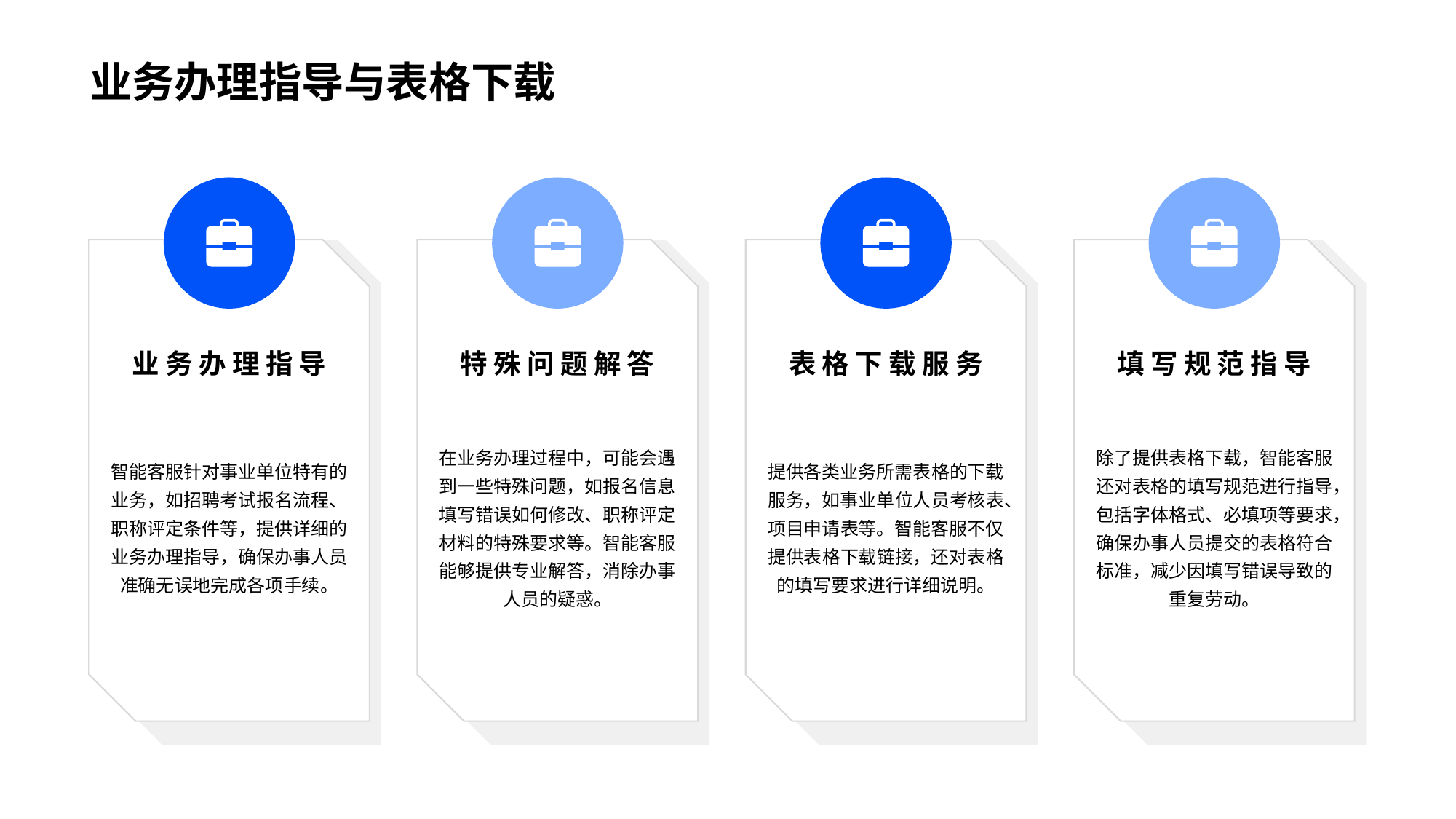

业务办理指导与表格下载

业务办理指导
智能客服针对事业单位特有的业务，如招聘考试报名流程、职称评定条件等，提供详细的业务办理指导，确保办事人员准确无误地完成各项手续。

特殊问题解答
在业务办理过程中，可能会遇到一些特殊问题，如报名信息填写错误如何修改、职称评定材料的特殊要求等。智能客服能够提供专业解答，消除办事人员的疑惑。

表格下载服务
提供各类业务所需表格的下载服务，如事业单位人员考核表、项目申请表等。智能客服不仅提供表格下载链接，还对表格的填写要求进行详细说明。

填写规范指导
除了提供表格下载，智能客服还对表格的填写规范进行指导，包括字体格式、必填项等要求，确保办事人员提交的表格符合标准，减少因填写错误导致的重复劳动。